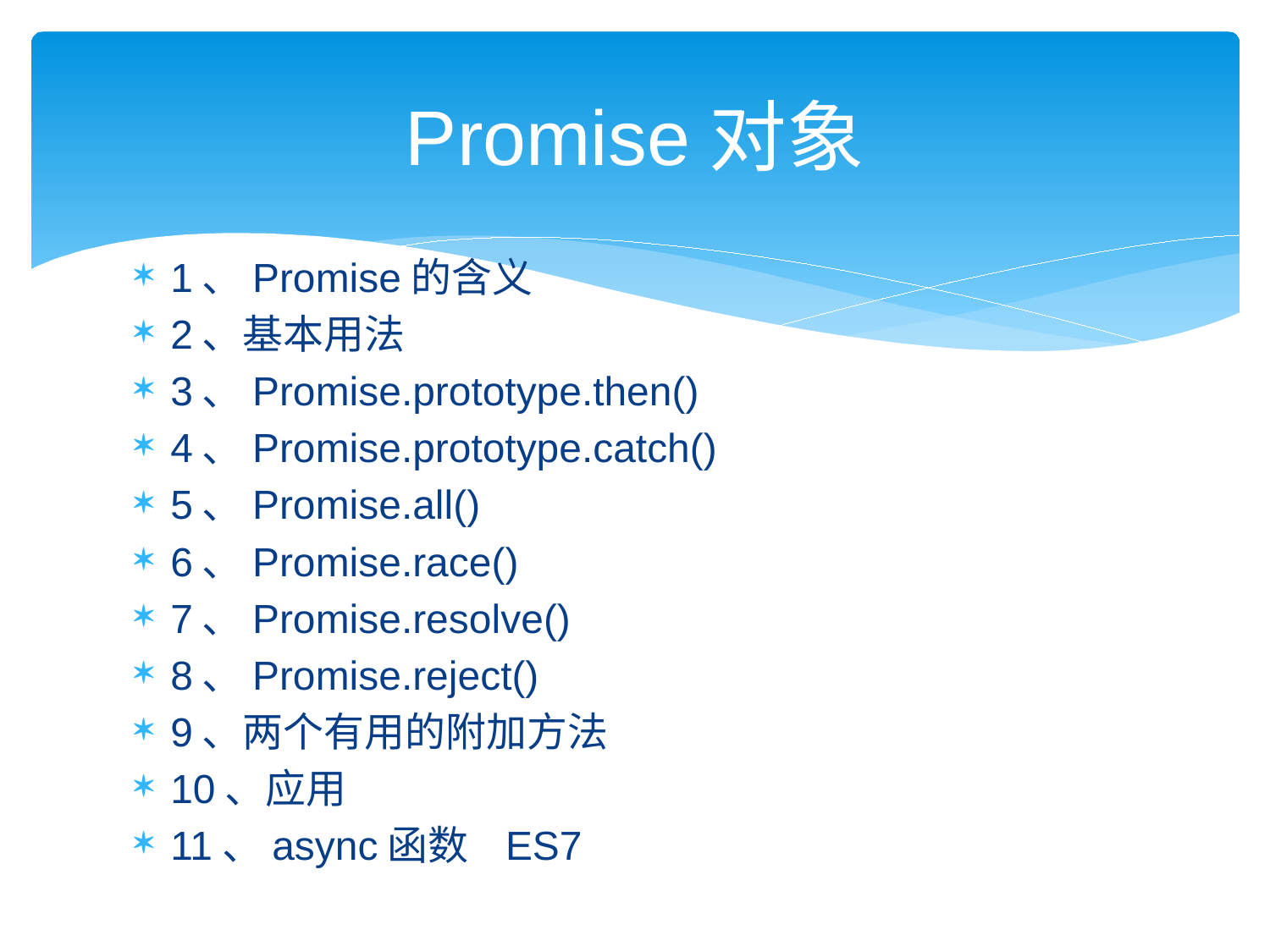

# Promise对象
1、Promise的含义
2、基本用法
3、Promise.prototype.then()
4、Promise.prototype.catch()
5、Promise.all()
6、Promise.race()
7、Promise.resolve()
8、Promise.reject()
9、两个有用的附加方法
10、应用
11、async函数   ES7